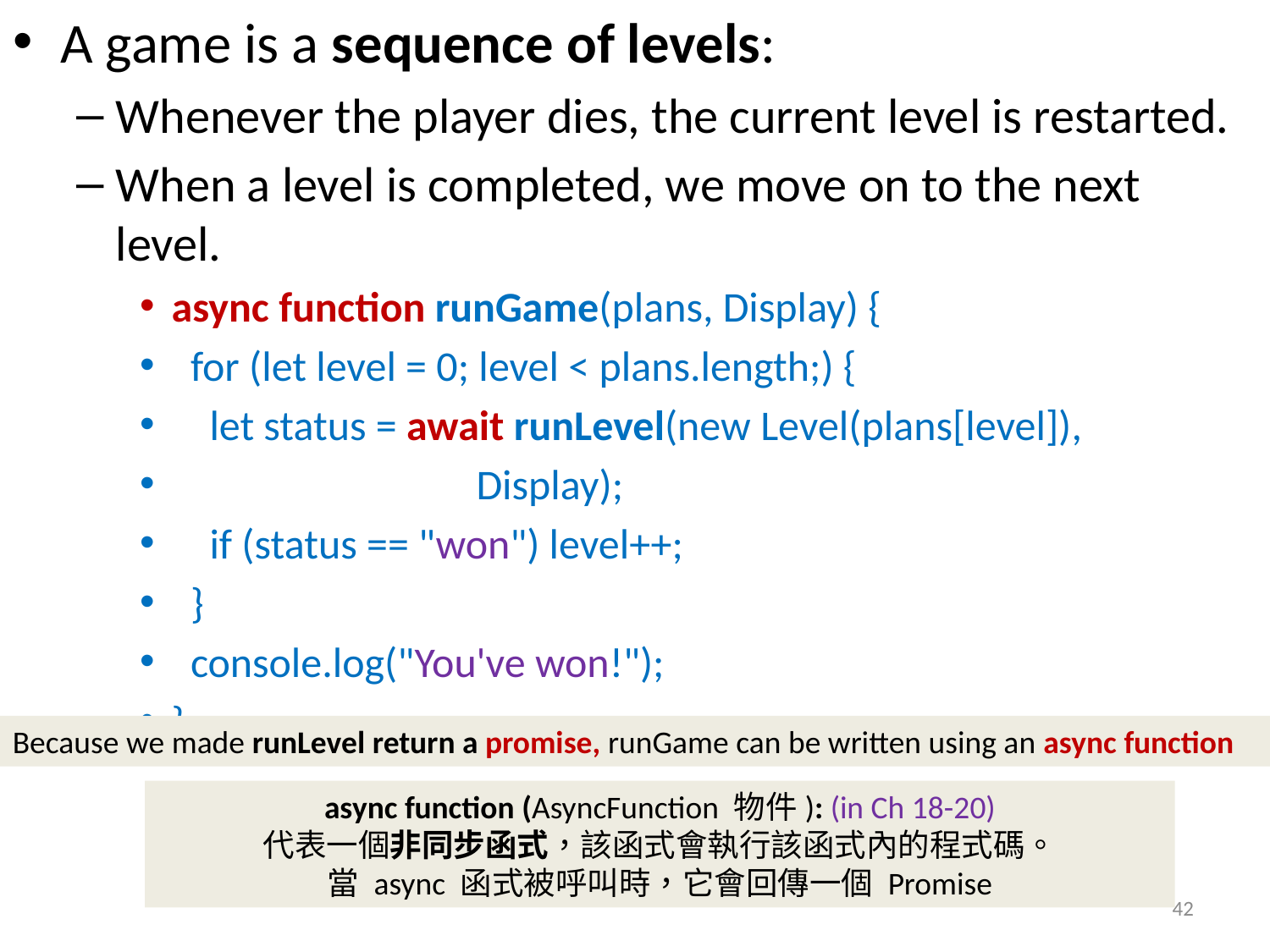

A game is a sequence of levels:
Whenever the player dies, the current level is restarted.
When a level is completed, we move on to the next level.
async function runGame(plans, Display) {
  for (let level = 0; level < plans.length;) {
    let status = await runLevel(new Level(plans[level]),
                                Display);
    if (status == "won") level++;
  }
  console.log("You've won!");
}
Because we made runLevel return a promise, runGame can be written using an async function
async function (AsyncFunction 物件): (in Ch 18-20)
代表一個非同步函式，該函式會執行該函式內的程式碼。
當 async 函式被呼叫時，它會回傳一個 Promise
42